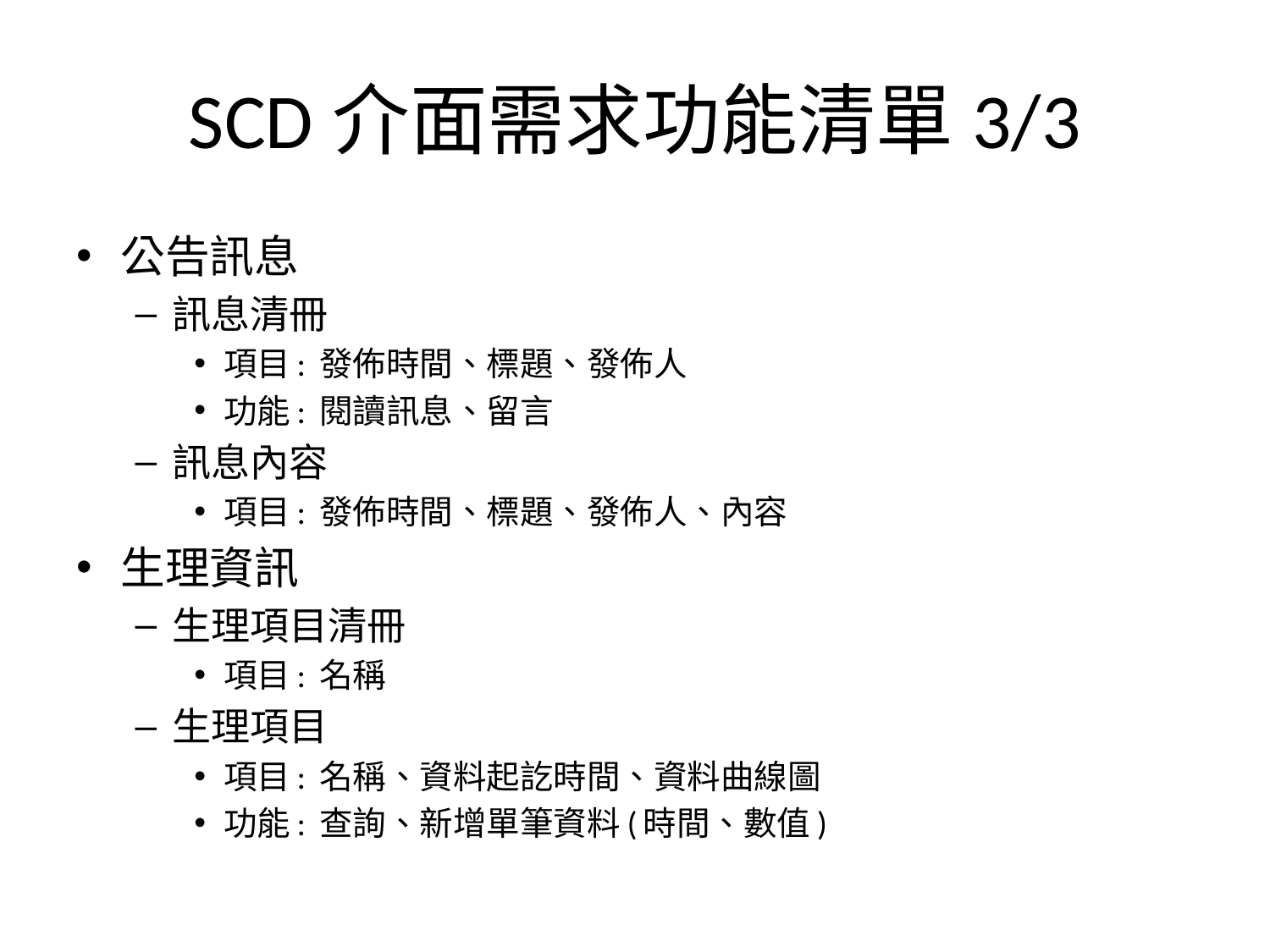

# SCD介面需求功能清單3/3
公告訊息
訊息清冊
項目: 發佈時間、標題、發佈人
功能: 閱讀訊息、留言
訊息內容
項目: 發佈時間、標題、發佈人、內容
生理資訊
生理項目清冊
項目: 名稱
生理項目
項目: 名稱、資料起訖時間、資料曲線圖
功能: 查詢、新增單筆資料(時間、數值)